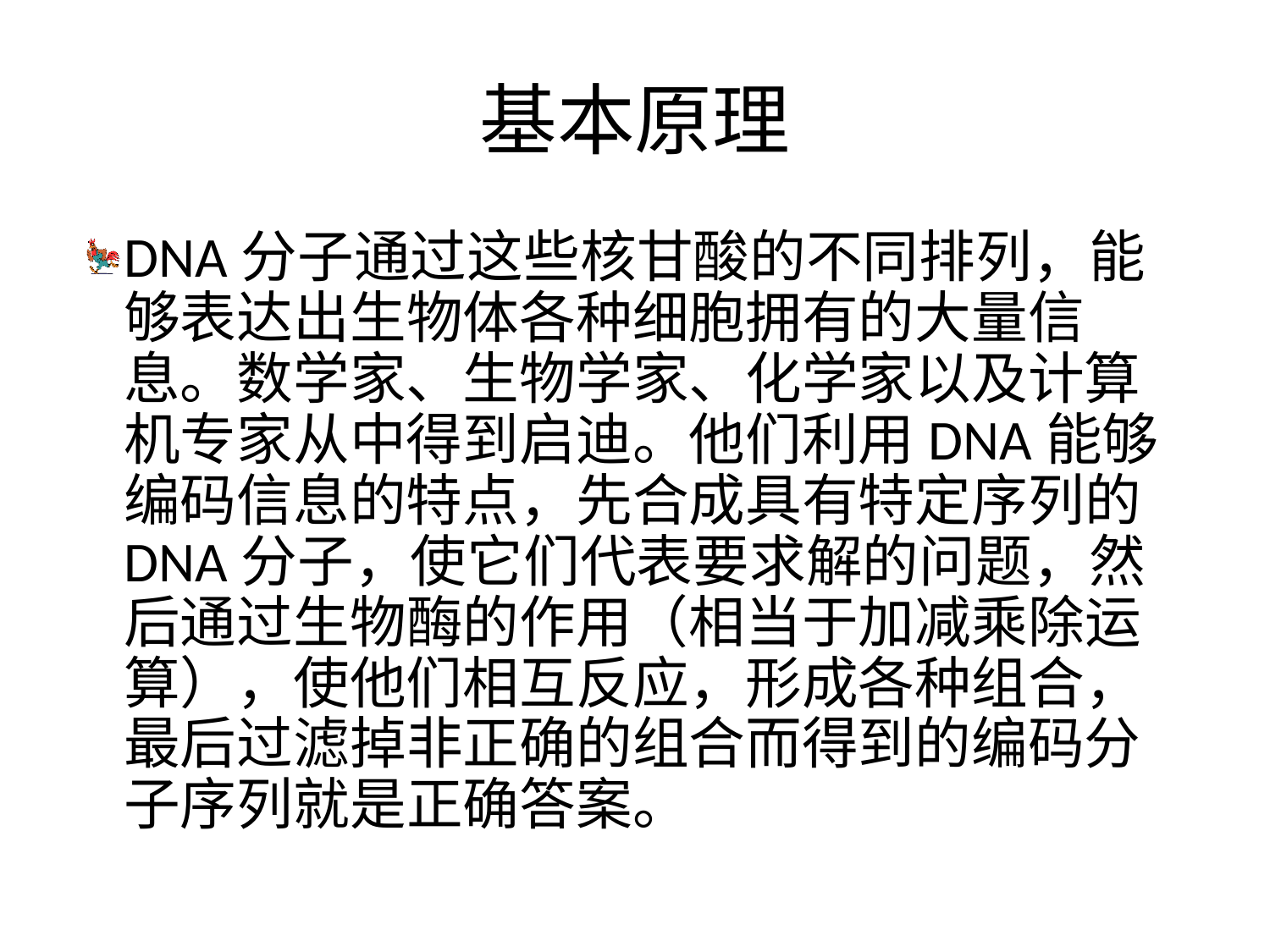

# 基本原理
DNA分子通过这些核甘酸的不同排列，能够表达出生物体各种细胞拥有的大量信息。数学家、生物学家、化学家以及计算机专家从中得到启迪。他们利用DNA能够编码信息的特点，先合成具有特定序列的DNA分子，使它们代表要求解的问题，然后通过生物酶的作用（相当于加减乘除运算），使他们相互反应，形成各种组合，最后过滤掉非正确的组合而得到的编码分子序列就是正确答案。